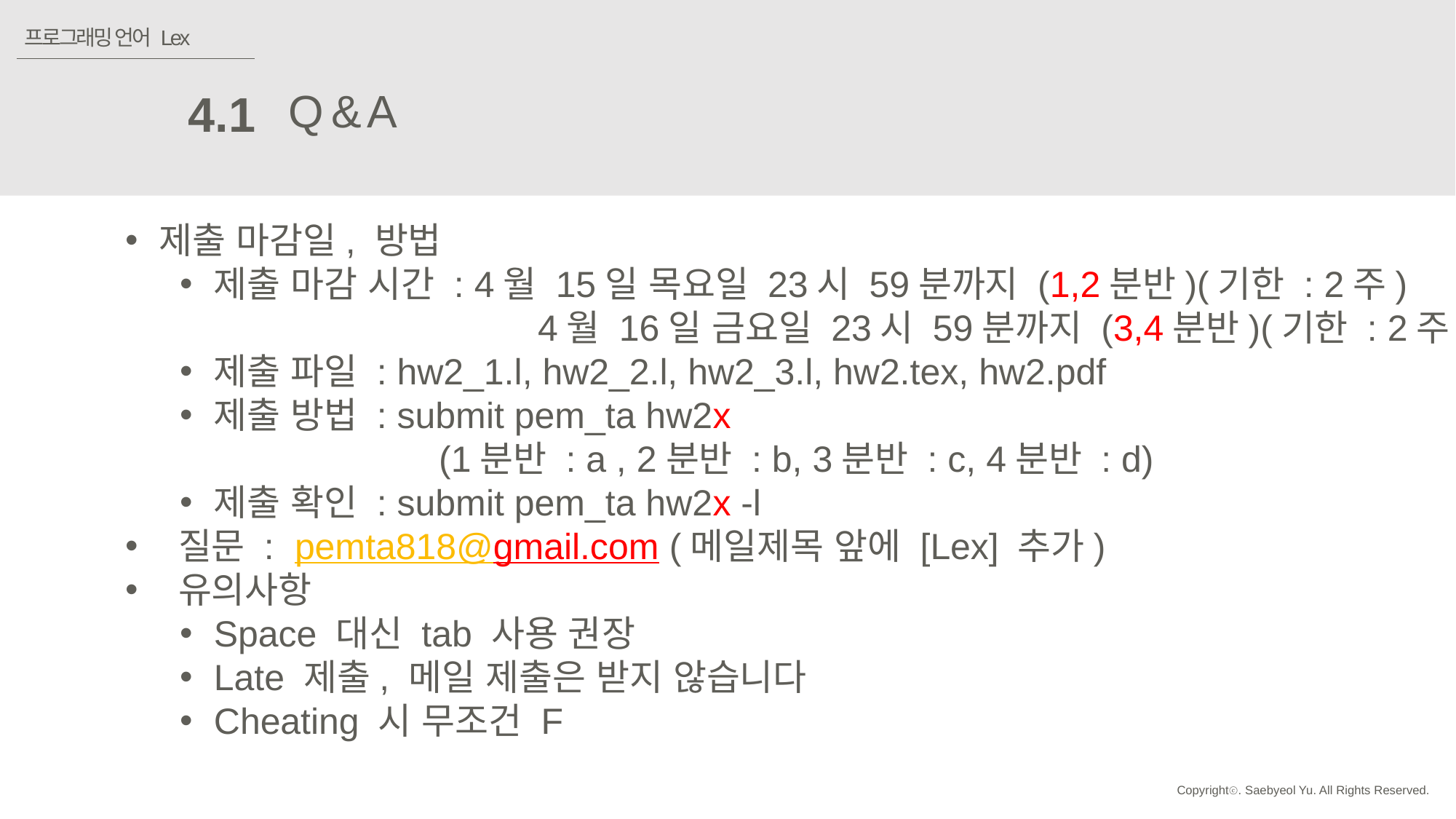

프로그래밍 언어 Lex
Q & A
4.1
제출 마감일, 방법
제출 마감 시간 : 4월 15일 목요일 23시 59분까지 (1,2분반)(기한 : 2주)
			   4월 16일 금요일 23시 59분까지 (3,4분반)(기한 : 2주)
제출 파일 : hw2_1.l, hw2_2.l, hw2_3.l, hw2.tex, hw2.pdf
제출 방법 : submit pem_ta hw2x
		    (1분반 : a , 2분반 : b, 3분반 : c, 4분반 : d)
제출 확인 : submit pem_ta hw2x -l
 질문 :  pemta818@gmail.com (메일제목 앞에 [Lex] 추가)
 유의사항
Space 대신 tab 사용 권장
Late 제출, 메일 제출은 받지 않습니다
Cheating 시 무조건 F